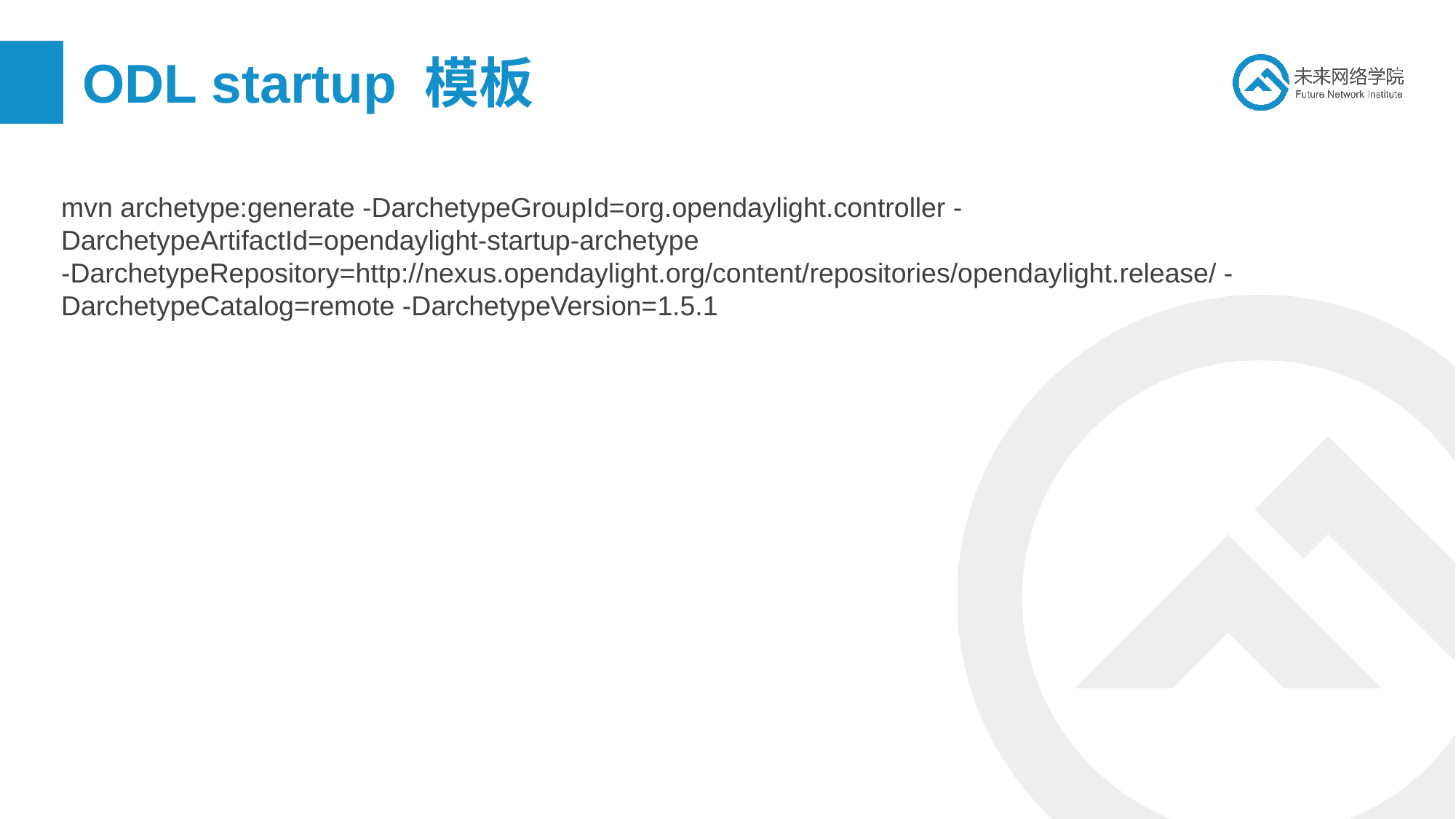

ODL startup 模板
mvn archetype:generate -DarchetypeGroupId=org.opendaylight.controller -DarchetypeArtifactId=opendaylight-startup-archetype -DarchetypeRepository=http://nexus.opendaylight.org/content/repositories/opendaylight.release/ -DarchetypeCatalog=remote -DarchetypeVersion=1.5.1